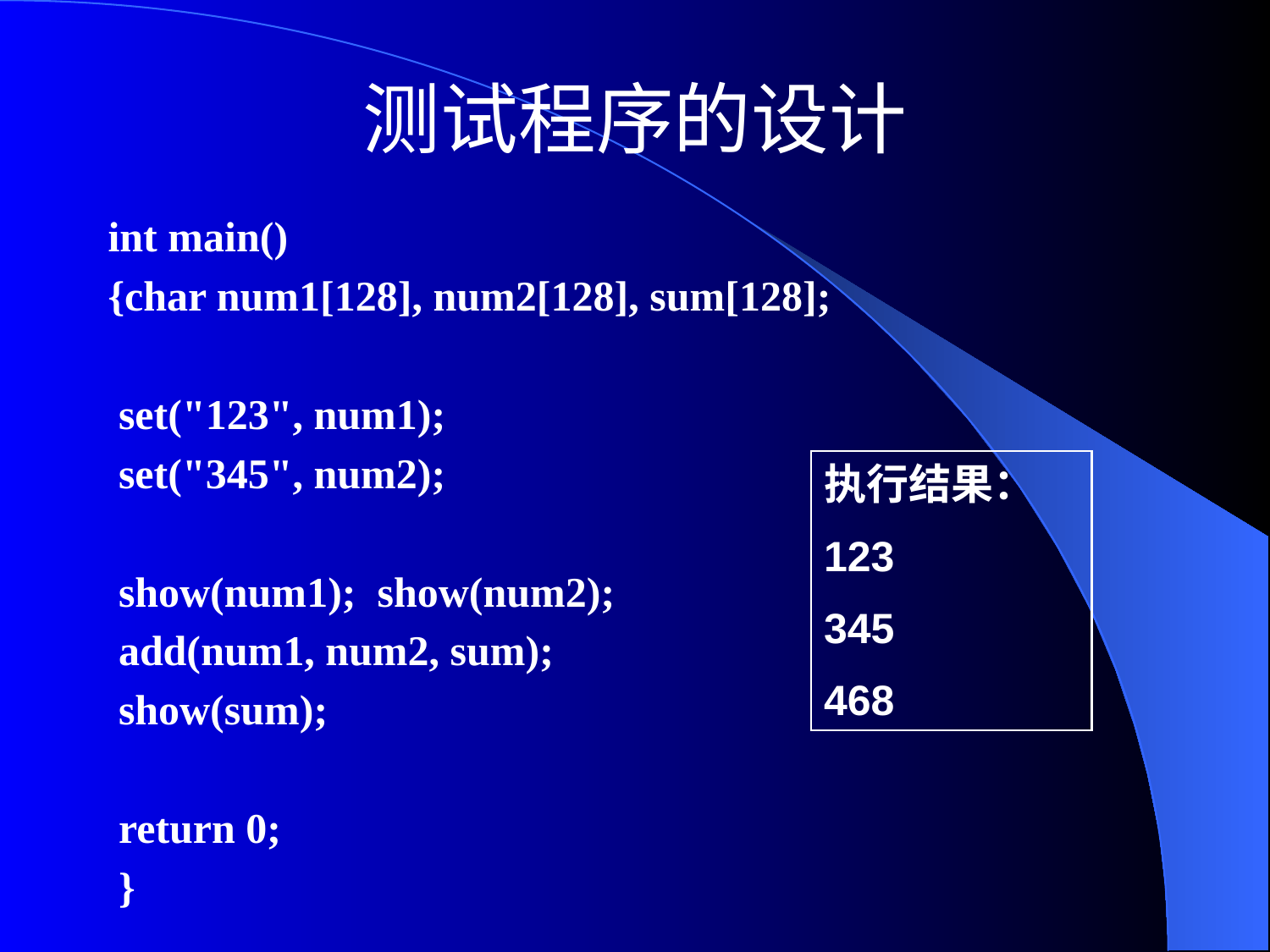

# 测试程序的设计
int main()
{char num1[128], num2[128], sum[128];

 set("123", num1);
 set("345", num2);

 show(num1);  show(num2);
 add(num1, num2, sum);
 show(sum);

 return 0;
 }
执行结果：
123
345
468